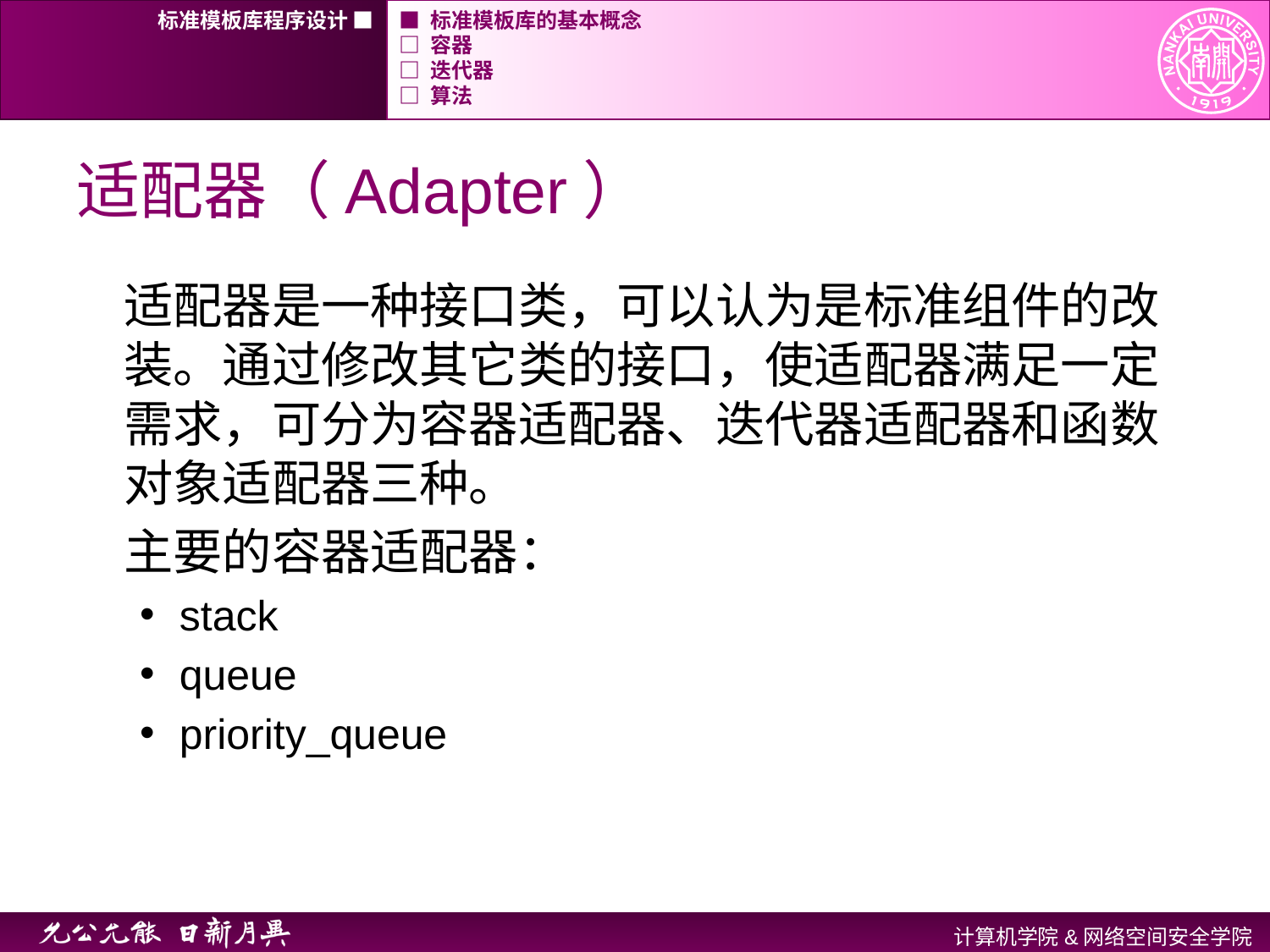

标准模板库程序设计 ■
■ 标准模板库的基本概念

□ 容器

□ 迭代器

□ 算法
# 适配器（Adapter）
适配器是一种接口类，可以认为是标准组件的改装。通过修改其它类的接口，使适配器满足一定需求，可分为容器适配器、迭代器适配器和函数对象适配器三种。
主要的容器适配器：
stack
queue
priority_queue